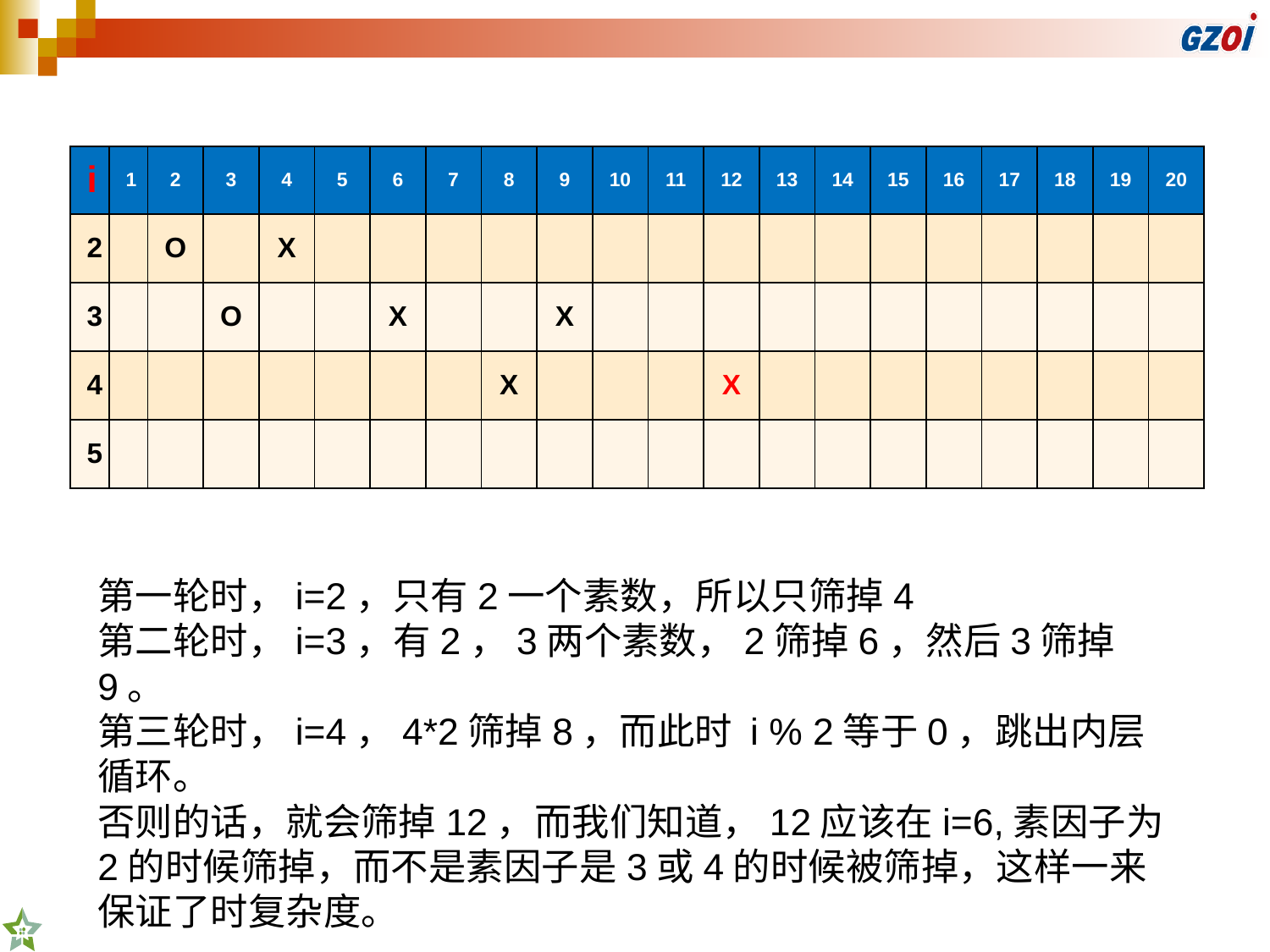

| i | 1 | 2 | 3 | 4 | 5 | 6 | 7 | 8 | 9 | 10 | 11 | 12 | 13 | 14 | 15 | 16 | 17 | 18 | 19 | 20 |
| --- | --- | --- | --- | --- | --- | --- | --- | --- | --- | --- | --- | --- | --- | --- | --- | --- | --- | --- | --- | --- |
| 2 |  | O |  | X |  |  |  |  |  |  |  |  |  |  |  |  |  |  |  |  |
| 3 |  |  | O |  |  | X |  |  | X |  |  |  |  |  |  |  |  |  |  |  |
| 4 |  |  |  |  |  |  |  | X |  |  |  | X |  |  |  |  |  |  |  |  |
| 5 |  |  |  |  |  |  |  |  |  |  |  |  |  |  |  |  |  |  |  |  |
第一轮时，i=2，只有2一个素数，所以只筛掉4
第二轮时，i=3，有2，3两个素数，2筛掉6，然后3筛掉9。
第三轮时，i=4，4*2筛掉8，而此时 i % 2等于0，跳出内层循环。
否则的话，就会筛掉12，而我们知道，12应该在i=6,素因子为2的时候筛掉，而不是素因子是3或4的时候被筛掉，这样一来保证了时复杂度。